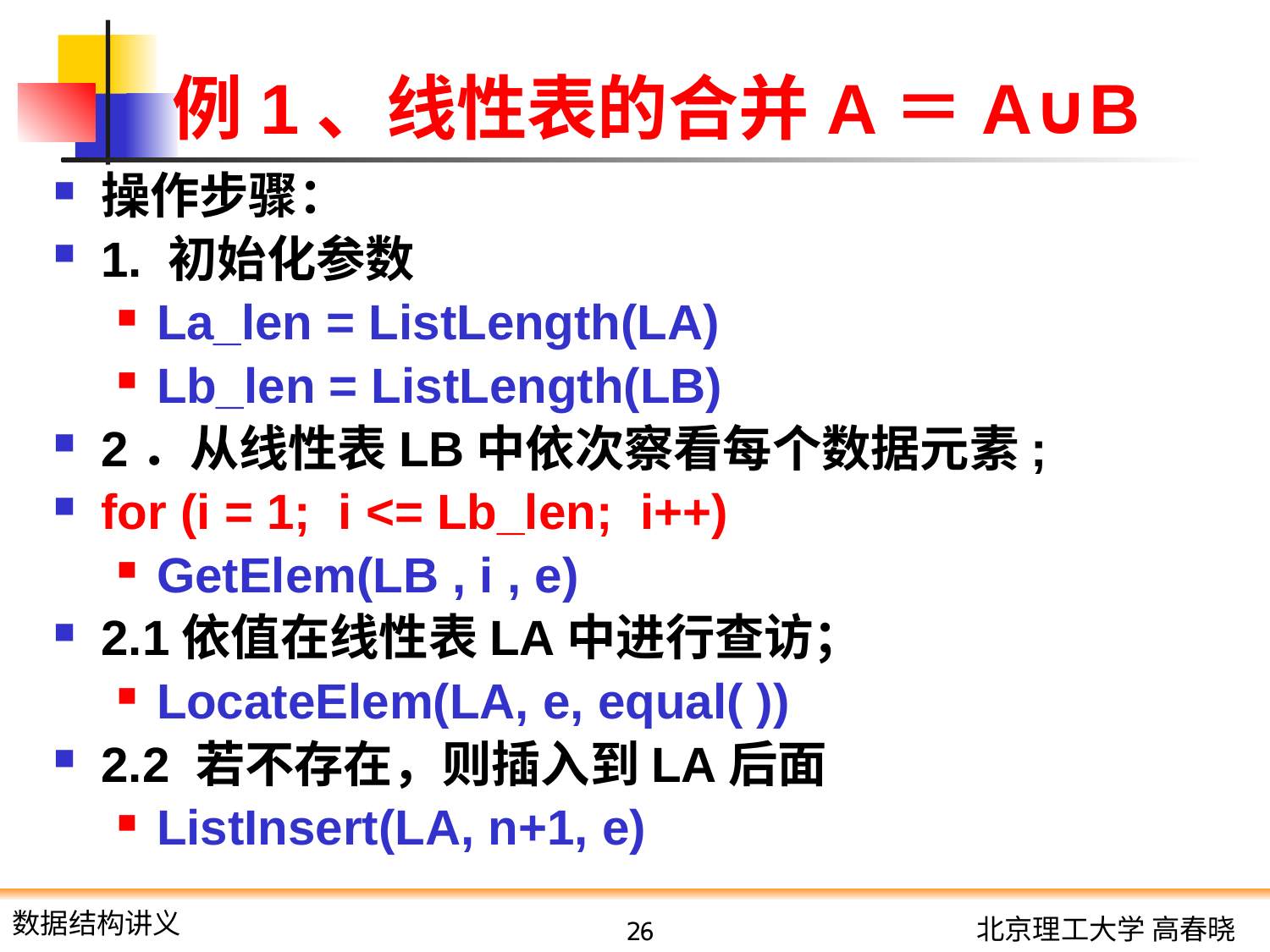

# 例1、线性表的合并A＝A∪B
操作步骤：
1. 初始化参数
La_len = ListLength(LA)
Lb_len = ListLength(LB)
2．从线性表LB中依次察看每个数据元素;
for (i = 1;  i <= Lb_len;  i++)
GetElem(LB , i , e)
2.1依值在线性表LA中进行查访；
LocateElem(LA, e, equal( ))
2.2 若不存在，则插入到LA后面
ListInsert(LA, n+1, e)
26